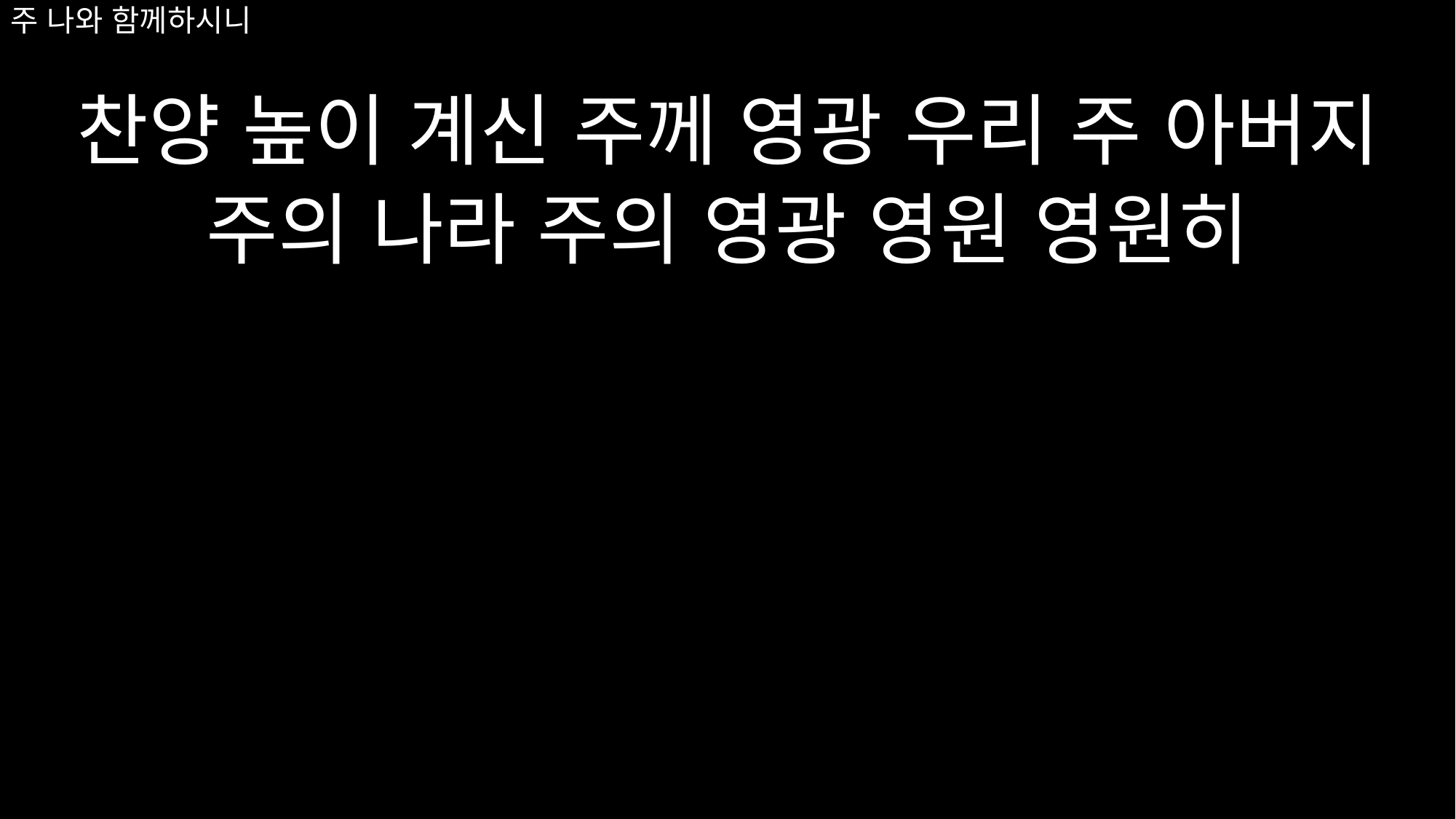

찬양 높이 계신 주께 영광 우리 주 아버지
주의 나라 주의 영광 영원 영원히

# 주 나와 함께하시니